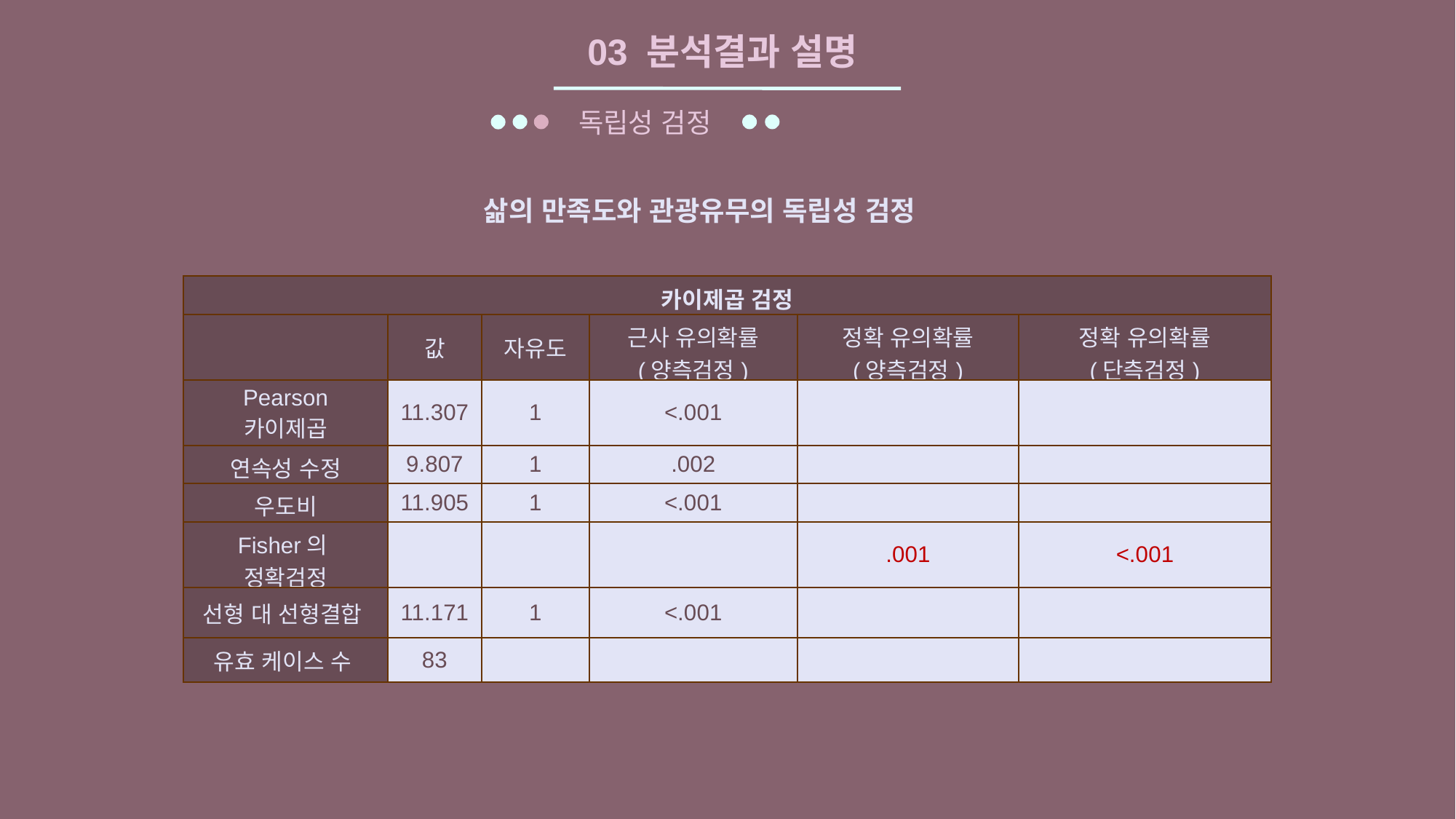

03 분석결과 설명
독립성 검정

삶의 만족도와 관광유무의 독립성 검정
| 카이제곱 검정 |  |  |  |  |  |
| --- | --- | --- | --- | --- | --- |
|  | 값 | 자유도 | 근사 유의확률 (양측검정) | 정확 유의확률 (양측검정) | 정확 유의확률 (단측검정) |
| Pearson 카이제곱 | 11.307 | 1 | <.001 |  |  |
| 연속성 수정 | 9.807 | 1 | .002 |  |  |
| 우도비 | 11.905 | 1 | <.001 |  |  |
| Fisher의 정확검정 |  |  |  | .001 | <.001 |
| 선형 대 선형결합 | 11.171 | 1 | <.001 |  |  |
| 유효 케이스 수 | 83 |  |  |  |  |